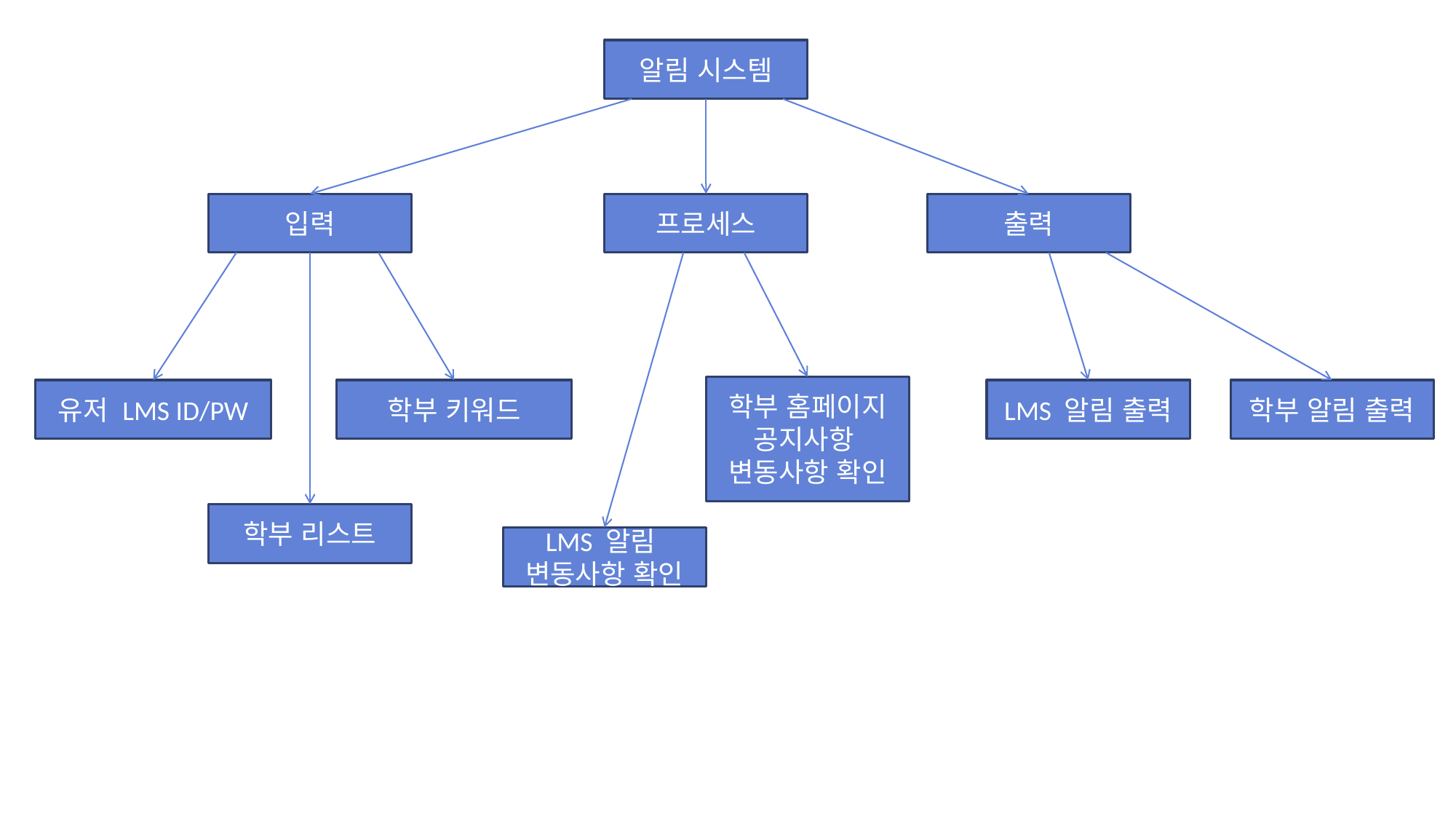

알림 시스템
입력
프로세스
출력
학부 홈페이지
공지사항
변동사항 확인
유저 LMS ID/PW
학부 키워드
LMS 알림 출력
학부 알림 출력
학부 리스트
LMS 알림
변동사항 확인